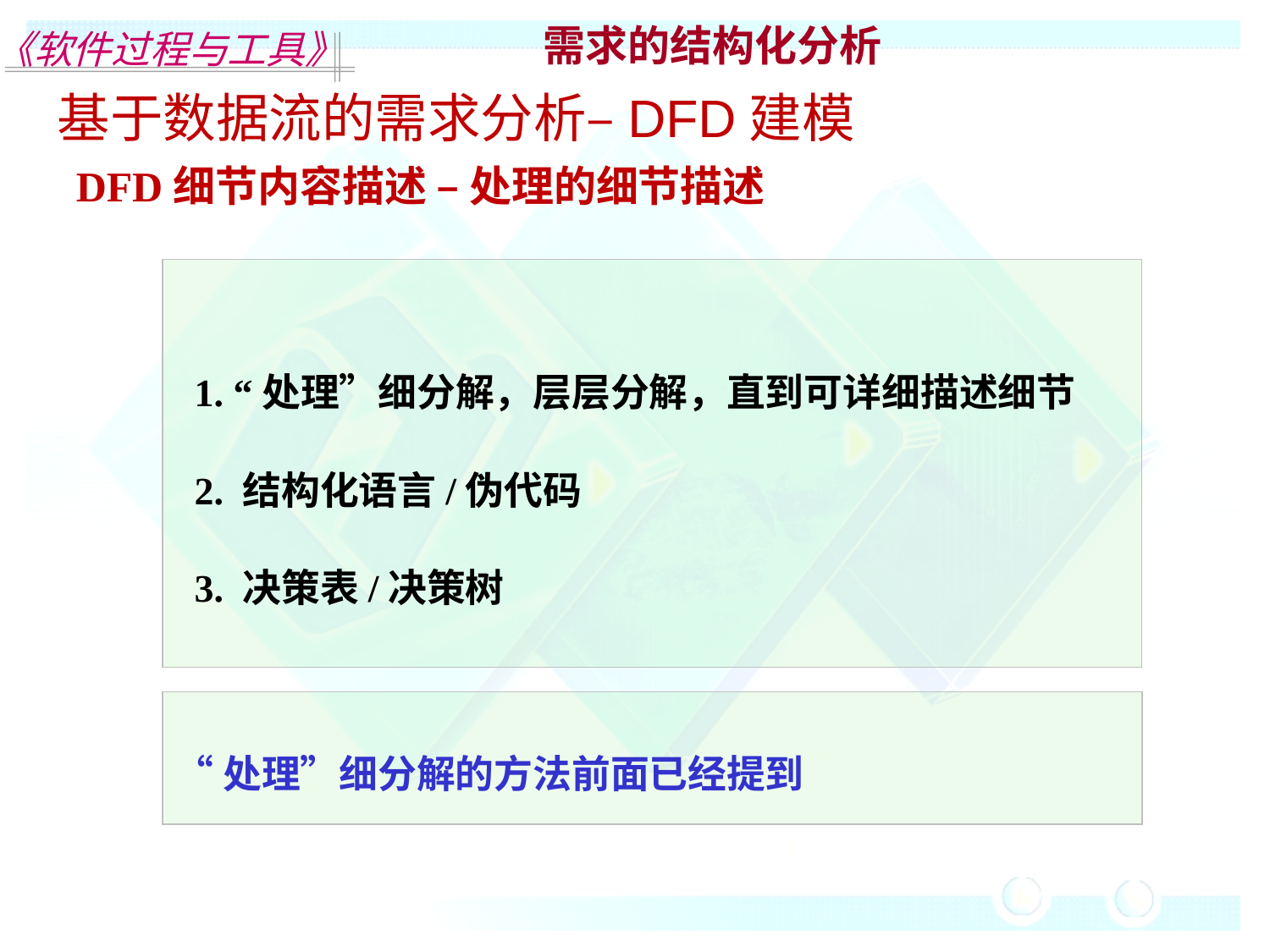

需求的结构化分析
基于数据流的需求分析–DFD建模
DFD细节内容描述 – 处理的细节描述
  1. “处理”细分解，层层分解，直到可详细描述细节
  2. 结构化语言/伪代码
  3. 决策表/决策树
“处理”细分解的方法前面已经提到